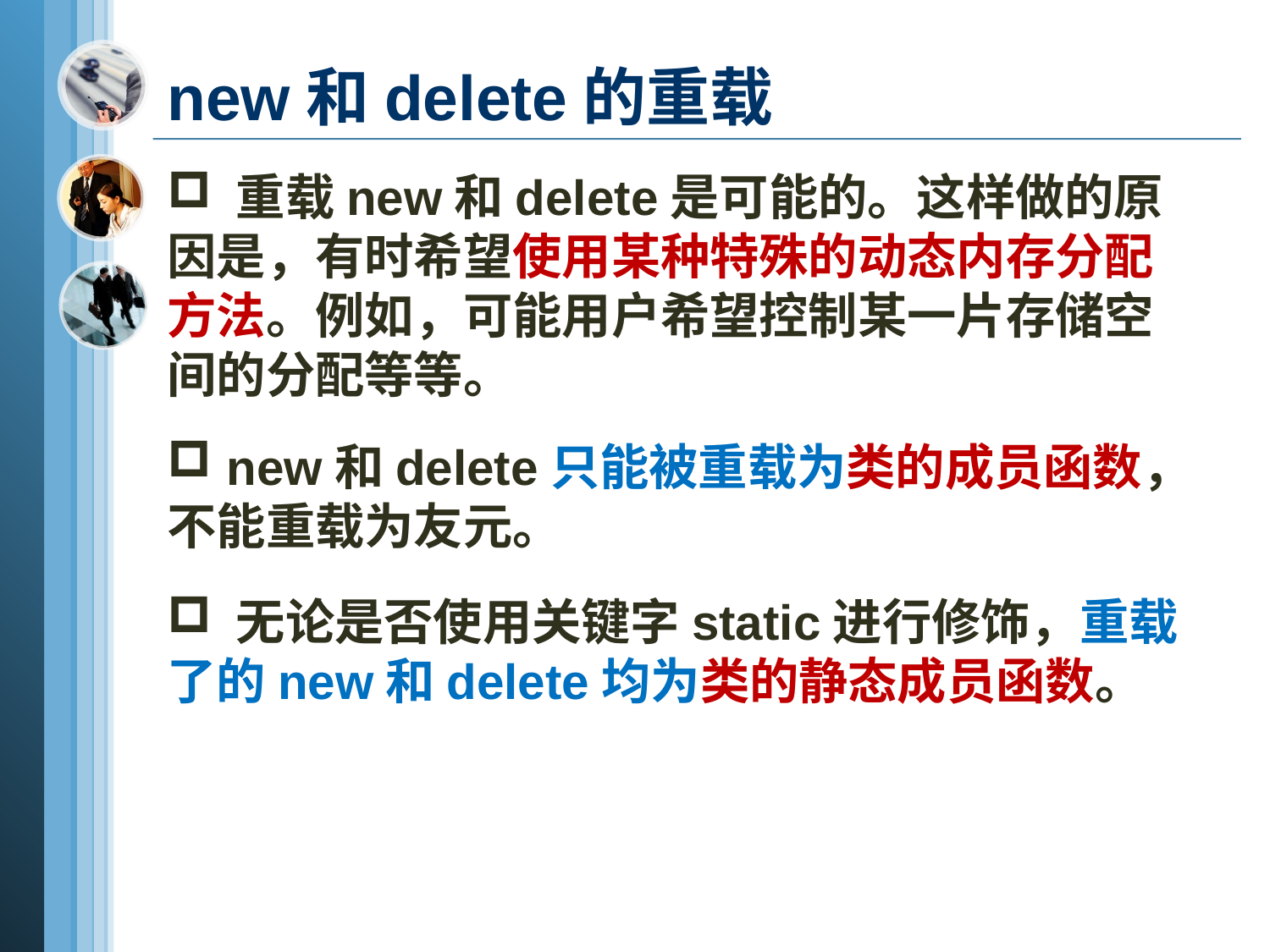

new和delete的重载
 重载new和delete是可能的。这样做的原因是，有时希望使用某种特殊的动态内存分配方法。例如，可能用户希望控制某一片存储空间的分配等等。
 new和delete只能被重载为类的成员函数，不能重载为友元。
 无论是否使用关键字static进行修饰，重载了的new和delete均为类的静态成员函数。